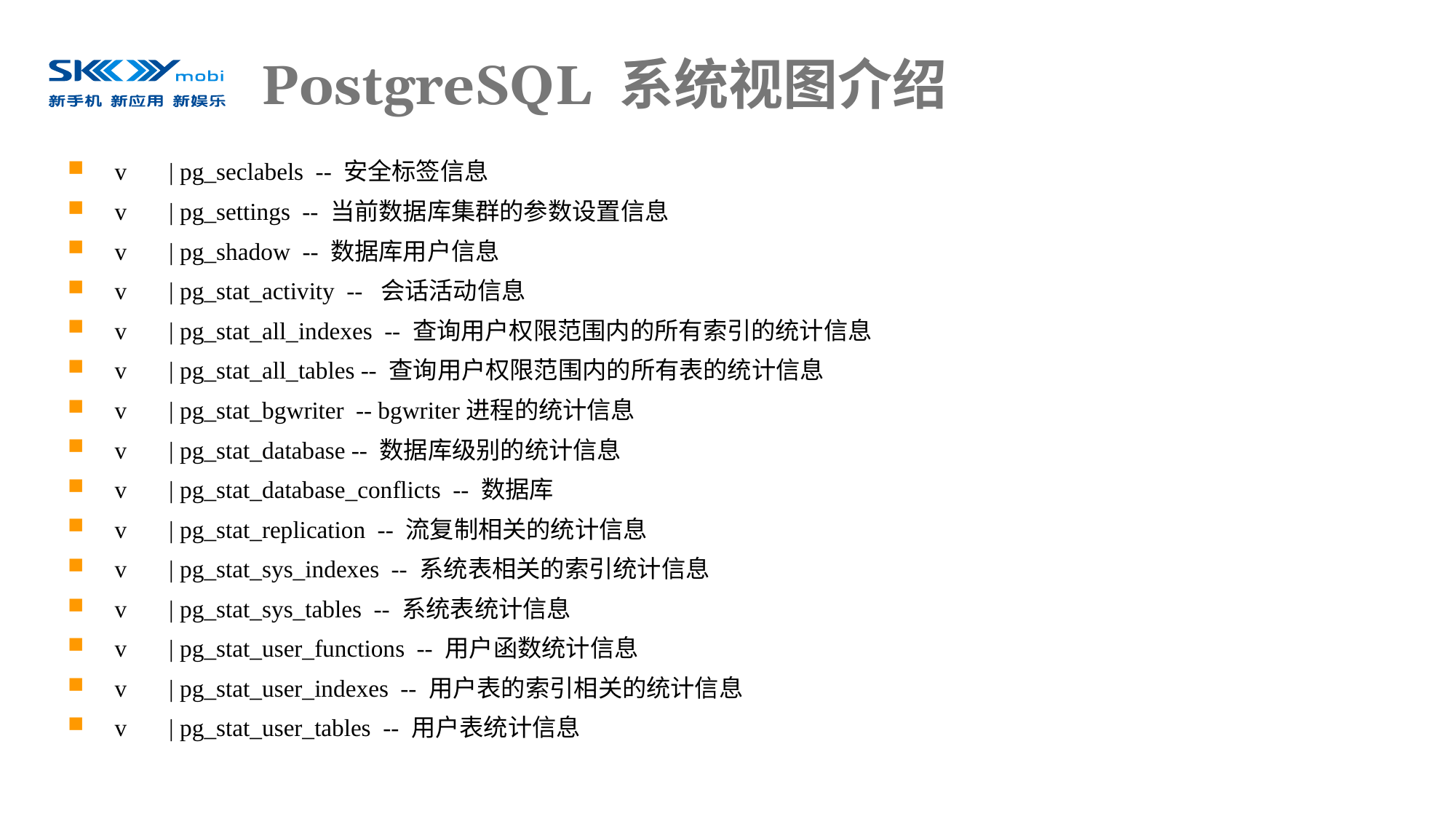

# PostgreSQL 系统视图介绍
 v       | pg_seclabels  -- 安全标签信息
 v       | pg_settings  -- 当前数据库集群的参数设置信息
 v       | pg_shadow  -- 数据库用户信息
 v       | pg_stat_activity  --  会话活动信息
 v       | pg_stat_all_indexes  -- 查询用户权限范围内的所有索引的统计信息
 v       | pg_stat_all_tables -- 查询用户权限范围内的所有表的统计信息
 v       | pg_stat_bgwriter  -- bgwriter进程的统计信息
 v       | pg_stat_database -- 数据库级别的统计信息
 v       | pg_stat_database_conflicts  -- 数据库
 v       | pg_stat_replication  -- 流复制相关的统计信息
 v       | pg_stat_sys_indexes  -- 系统表相关的索引统计信息
 v       | pg_stat_sys_tables  -- 系统表统计信息
 v       | pg_stat_user_functions  -- 用户函数统计信息
 v       | pg_stat_user_indexes  -- 用户表的索引相关的统计信息
 v       | pg_stat_user_tables  -- 用户表统计信息